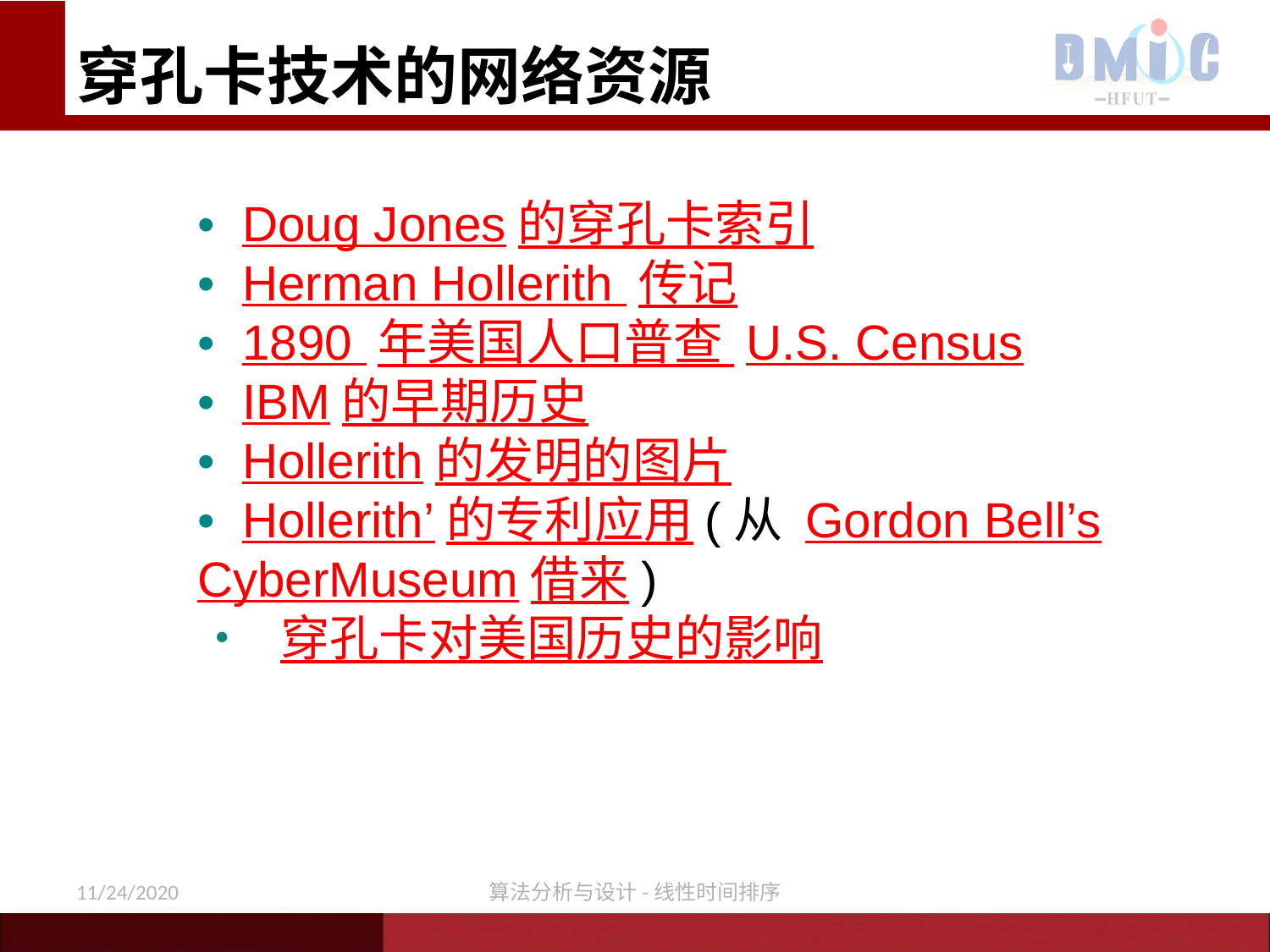

穿孔卡技术的网络资源
•  Doug Jones的穿孔卡索引
•  Herman Hollerith 传记
•  1890 年美国人口普查 U.S. Census
•  IBM的早期历史
•  Hollerith的发明的图片
•  Hollerith’的专利应用(从 Gordon Bell’s CyberMuseum借来)
•  穿孔卡对美国历史的影响
11/24/2020
算法分析与设计-线性时间排序